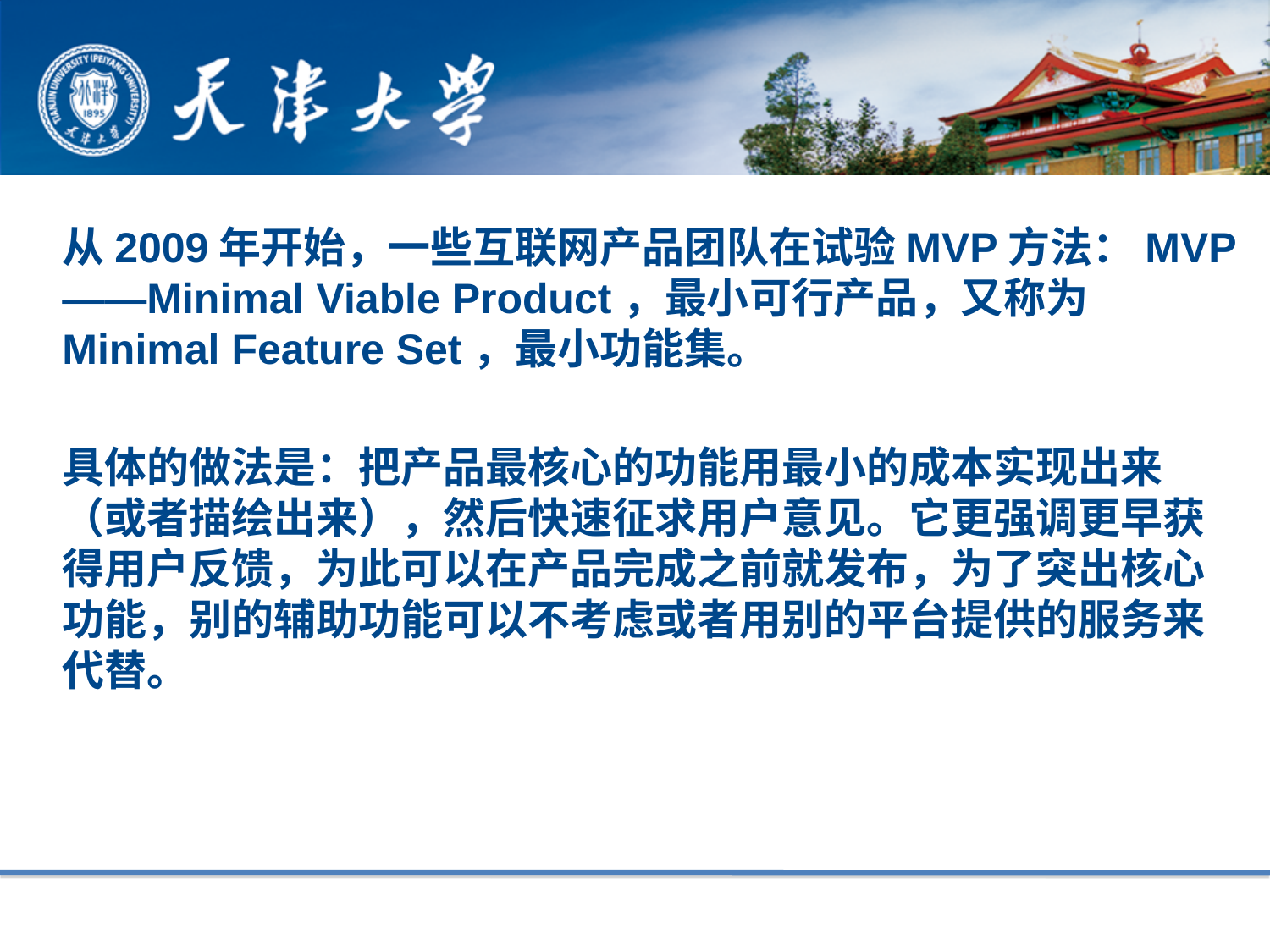

从2009年开始，一些互联网产品团队在试验MVP方法：MVP——Minimal Viable Product，最小可行产品，又称为Minimal Feature Set，最小功能集。

具体的做法是：把产品最核心的功能用最小的成本实现出来（或者描绘出来），然后快速征求用户意见。它更强调更早获得用户反馈，为此可以在产品完成之前就发布，为了突出核心功能，别的辅助功能可以不考虑或者用别的平台提供的服务来代替。